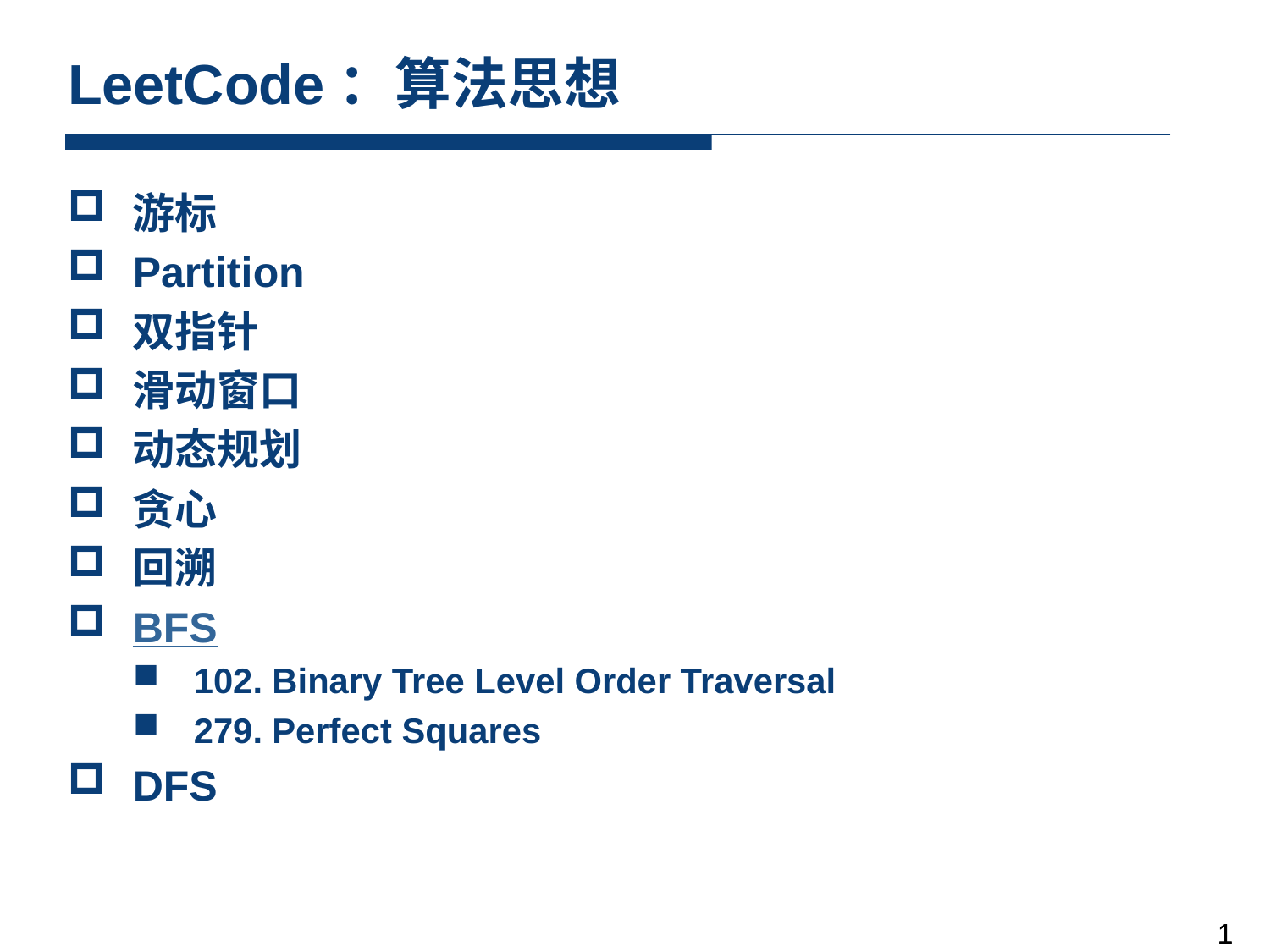

# LeetCode：算法思想
游标
Partition
双指针
滑动窗口
动态规划
贪心
回溯
BFS
102. Binary Tree Level Order Traversal
279. Perfect Squares
DFS